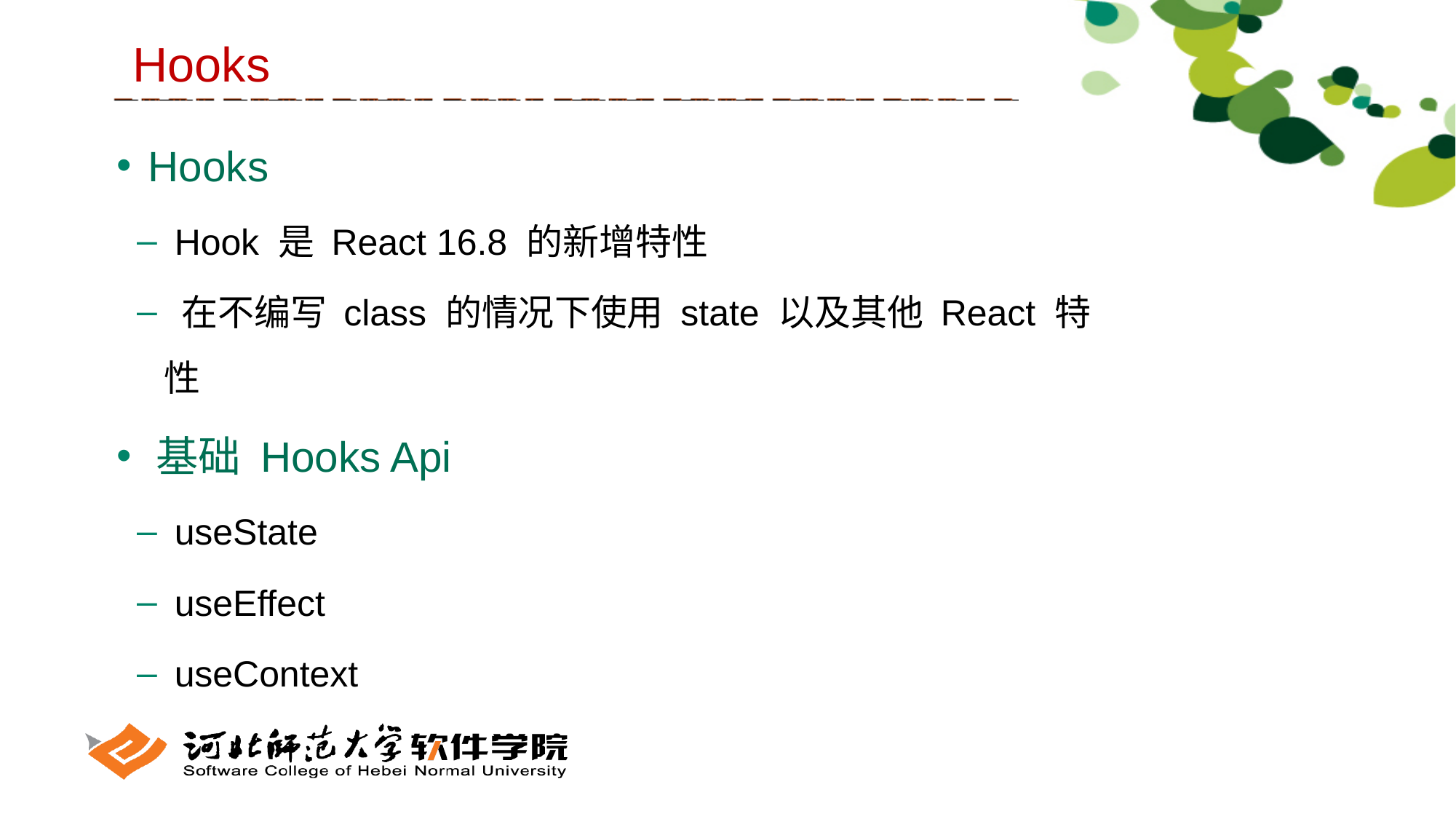

Hooks
 Hooks
 Hook 是 React 16.8 的新增特性
 在不编写 class 的情况下使用 state 以及其他 React 特性
 基础 Hooks Api
 useState
 useEffect
 useContext